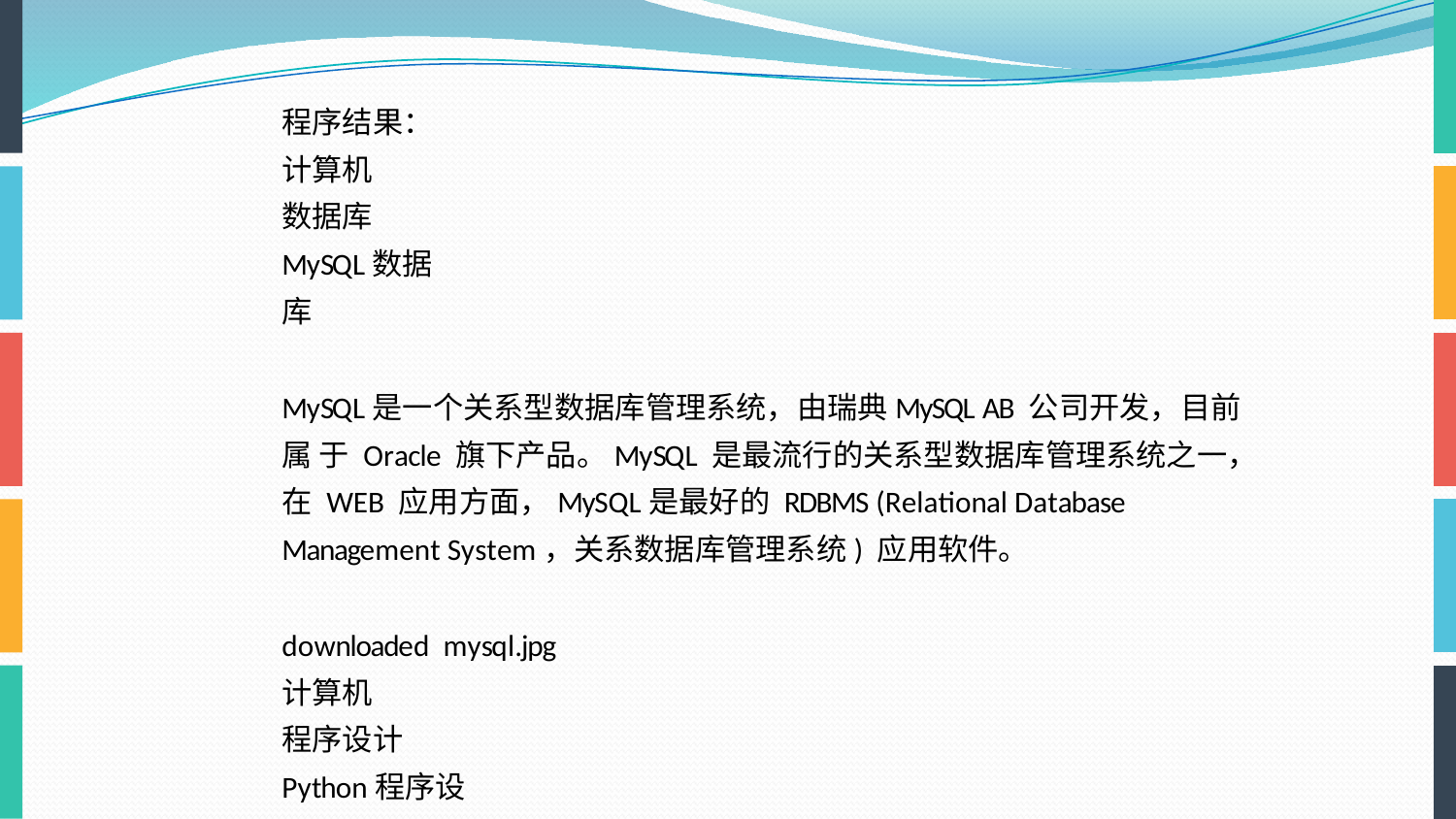

程序结果： 计算机
数据库 MySQL数据库

MySQL是一个关系型数据库管理系统，由瑞典MySQL AB 公司开发，目前属 于 Oracle 旗下产品。MySQL 是最流行的关系型数据库管理系统之一，在 WEB 应用方面，MySQL是最好的 RDBMS (Relational Database Management System，关系数据库管理系统) 应用软件。

downloaded  mysql.jpg
计算机
程序设计 Python程序设计